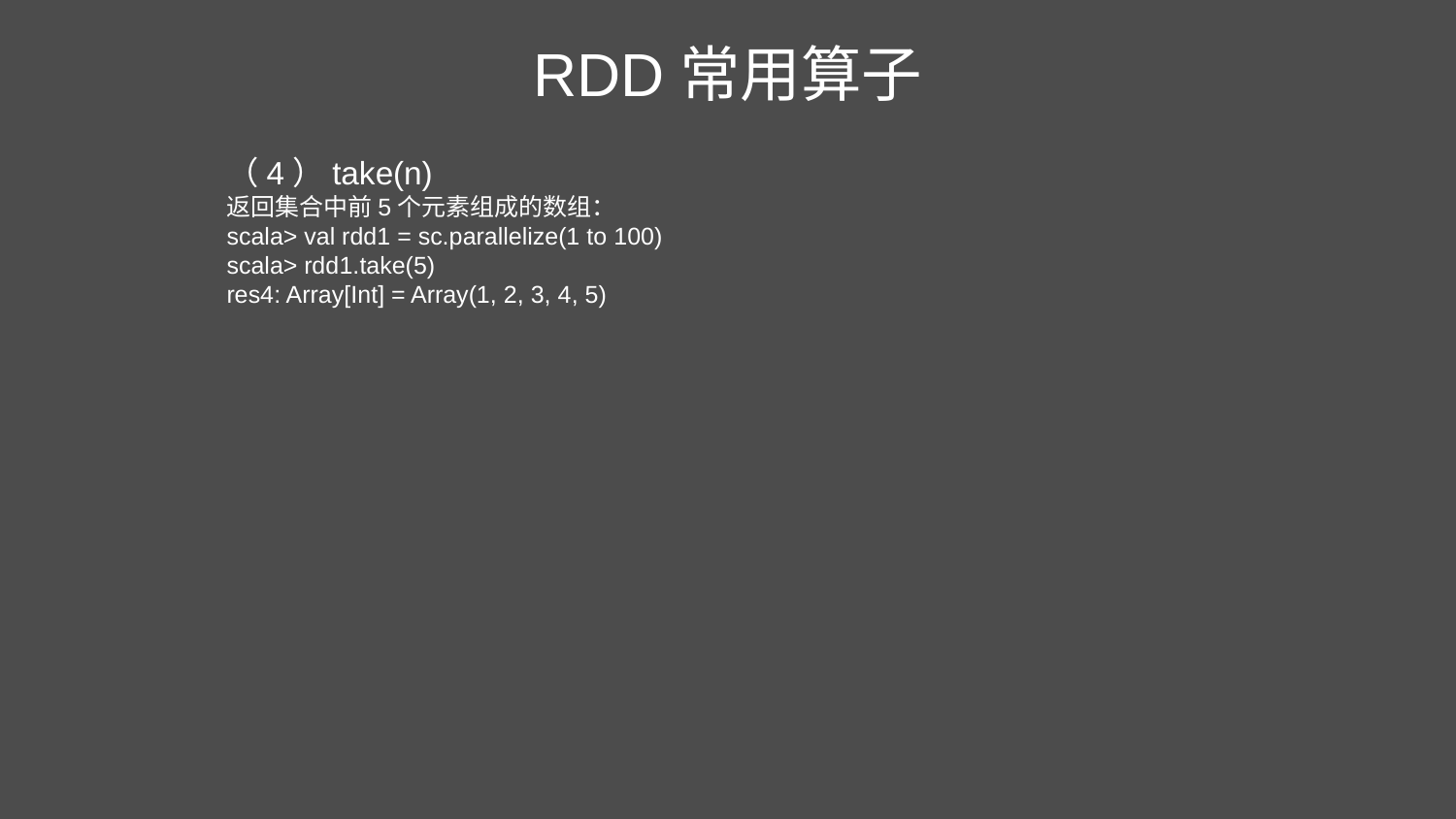

RDD常用算子

（4）take(n)
返回集合中前5个元素组成的数组：
scala> val rdd1 = sc.parallelize(1 to 100)
scala> rdd1.take(5)
res4: Array[Int] = Array(1, 2, 3, 4, 5)